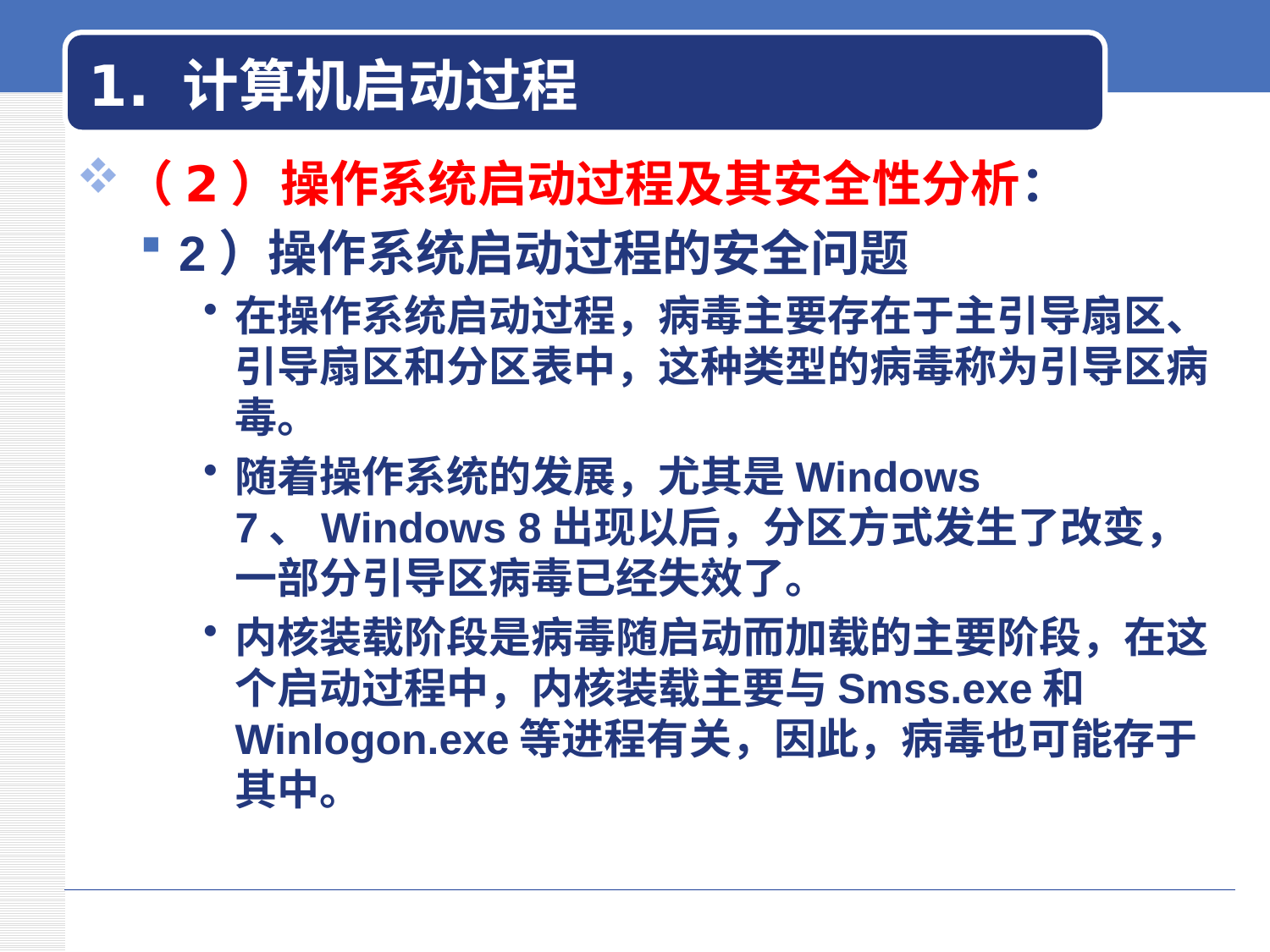

# 1. 计算机启动过程
（2）操作系统启动过程及其安全性分析：
2）操作系统启动过程的安全问题
在操作系统启动过程，病毒主要存在于主引导扇区、引导扇区和分区表中，这种类型的病毒称为引导区病毒。
随着操作系统的发展，尤其是Windows 7、Windows 8出现以后，分区方式发生了改变，一部分引导区病毒已经失效了。
内核装载阶段是病毒随启动而加载的主要阶段，在这个启动过程中，内核装载主要与Smss.exe和Winlogon.exe等进程有关，因此，病毒也可能存于其中。